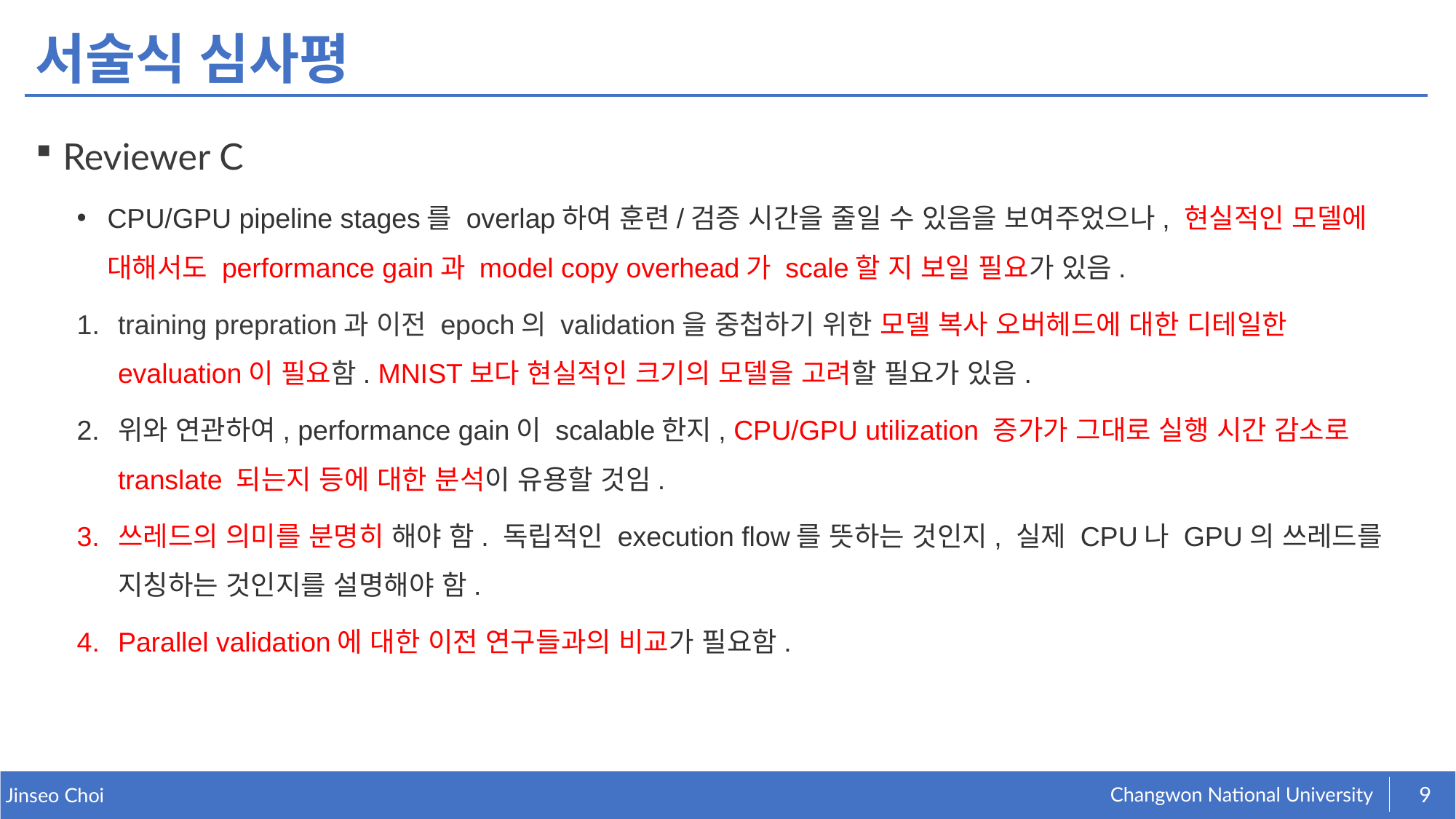

# 서술식 심사평
Reviewer C
CPU/GPU pipeline stages를 overlap하여 훈련/검증 시간을 줄일 수 있음을 보여주었으나, 현실적인 모델에 대해서도 performance gain과 model copy overhead가 scale할 지 보일 필요가 있음.
training prepration과 이전 epoch의 validation을 중첩하기 위한 모델 복사 오버헤드에 대한 디테일한 evaluation이 필요함. MNIST보다 현실적인 크기의 모델을 고려할 필요가 있음.
위와 연관하여, performance gain이 scalable한지, CPU/GPU utilization 증가가 그대로 실행 시간 감소로 translate 되는지 등에 대한 분석이 유용할 것임.
쓰레드의 의미를 분명히 해야 함. 독립적인 execution flow를 뜻하는 것인지, 실제 CPU나 GPU의 쓰레드를 지칭하는 것인지를 설명해야 함.
Parallel validation에 대한 이전 연구들과의 비교가 필요함.

9